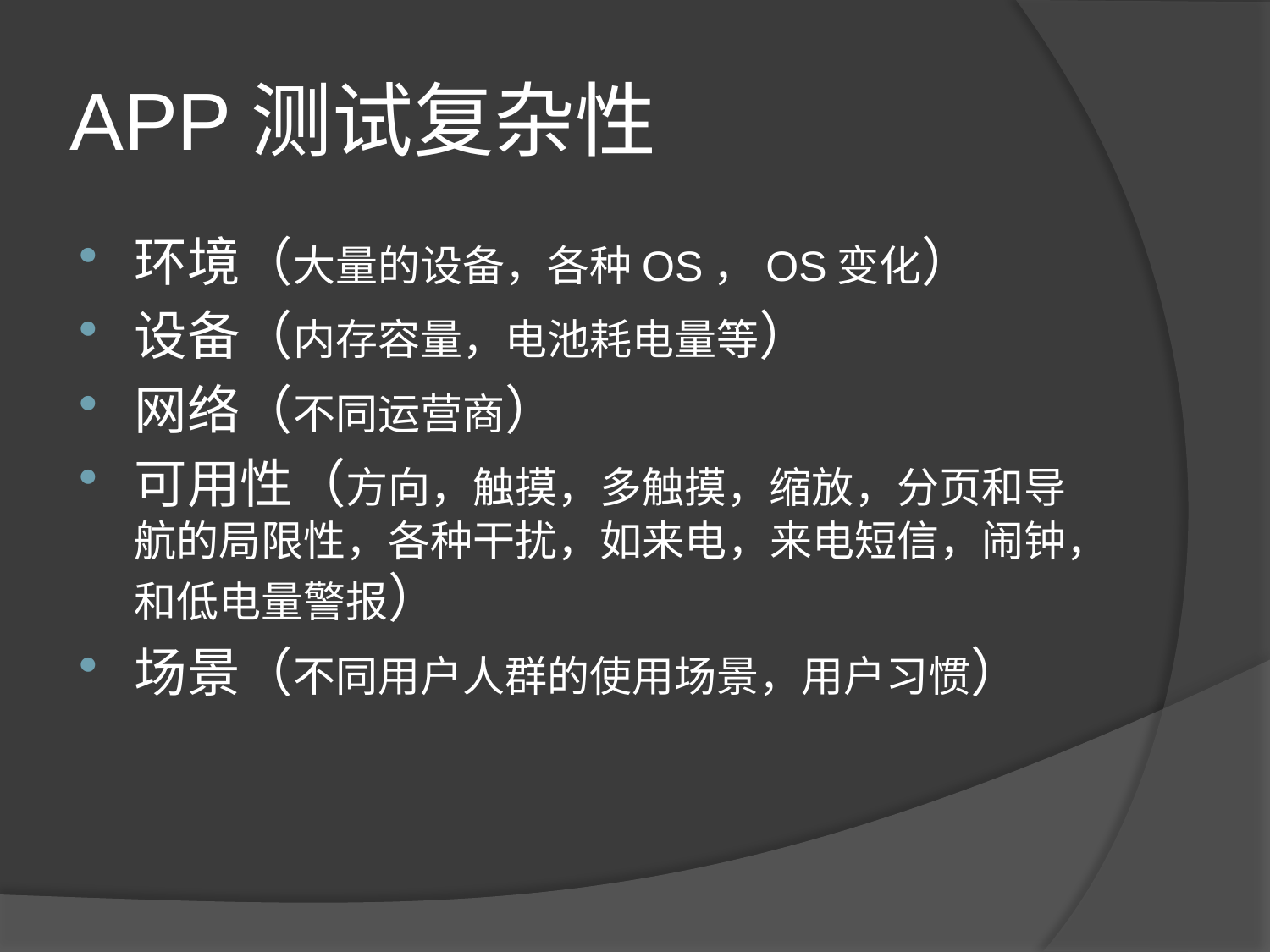

# APP测试复杂性
环境（大量的设备，各种OS，OS变化）
设备（内存容量，电池耗电量等）
网络（不同运营商）
可用性（方向，触摸，多触摸，缩放，分页和导航的局限性，各种干扰，如来电，来电短信，闹钟，和低电量警报）
场景（不同用户人群的使用场景，用户习惯）